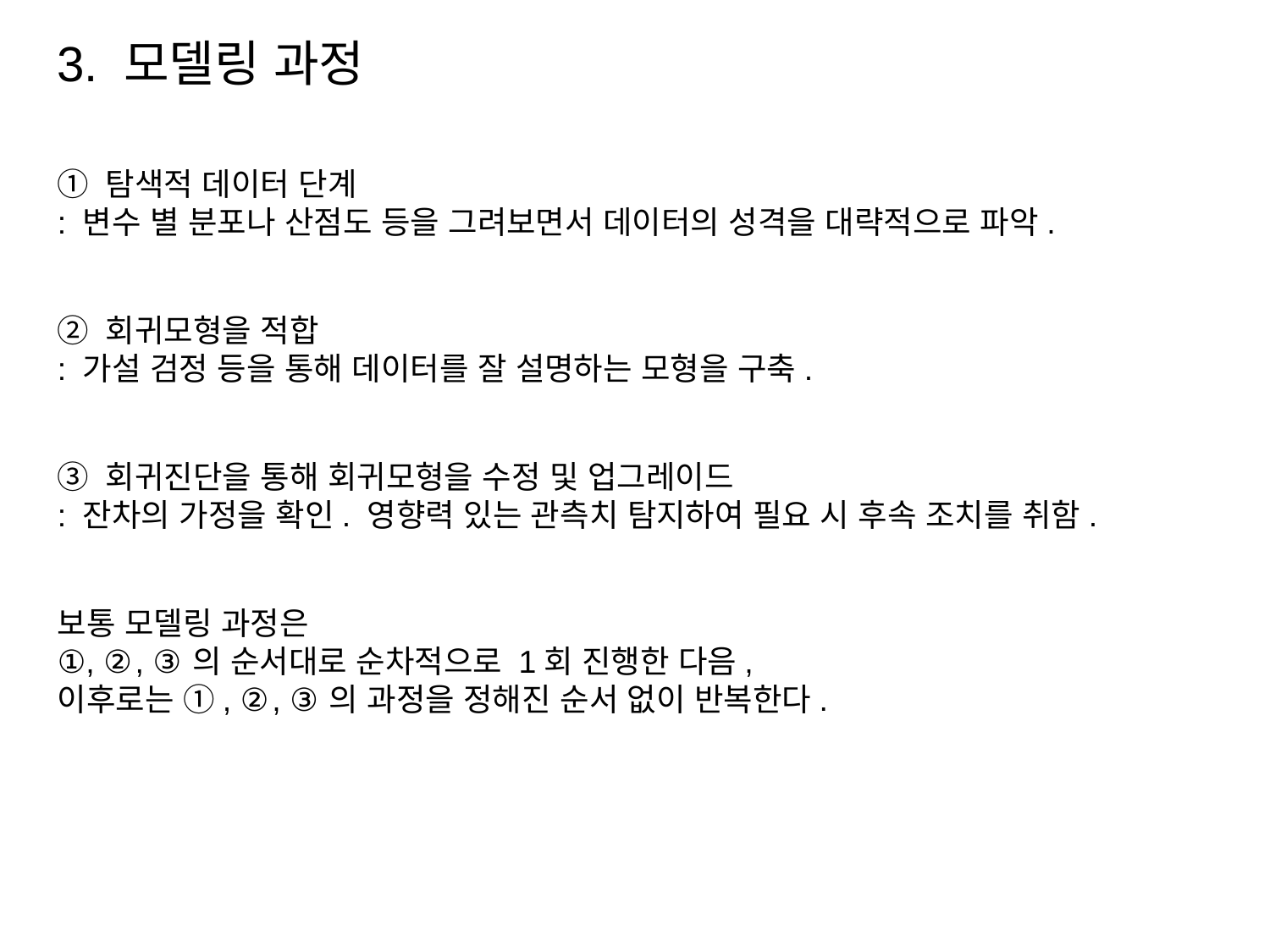

3. 모델링 과정
① 탐색적 데이터 단계
: 변수 별 분포나 산점도 등을 그려보면서 데이터의 성격을 대략적으로 파악.
② 회귀모형을 적합
: 가설 검정 등을 통해 데이터를 잘 설명하는 모형을 구축.
③ 회귀진단을 통해 회귀모형을 수정 및 업그레이드
: 잔차의 가정을 확인. 영향력 있는 관측치 탐지하여 필요 시 후속 조치를 취함.
보통 모델링 과정은
①, ②, ③의 순서대로 순차적으로 1회 진행한 다음,
이후로는 ①, ②, ③의 과정을 정해진 순서 없이 반복한다.